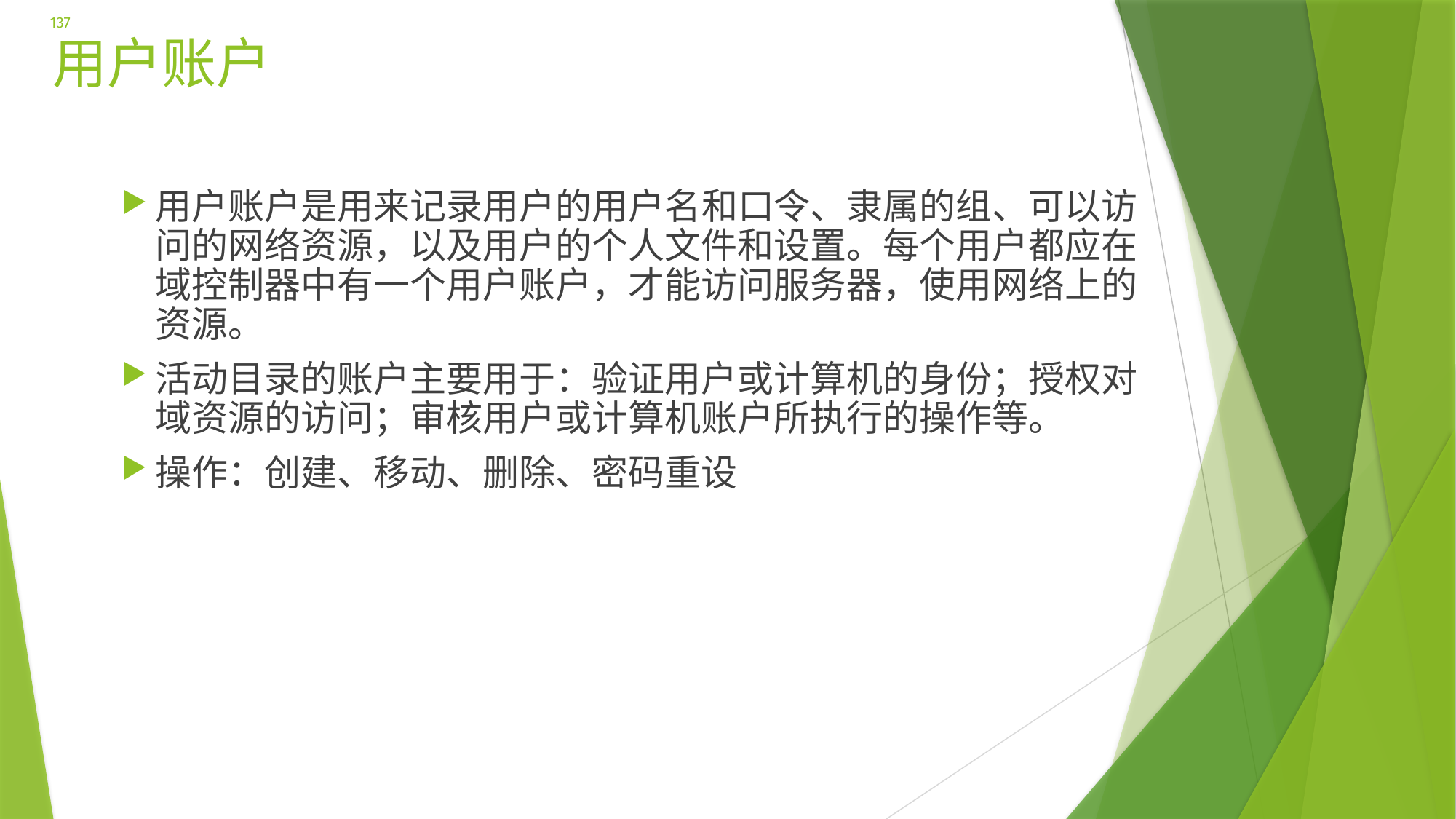

137
# 用户账户
用户账户是用来记录用户的用户名和口令、隶属的组、可以访问的网络资源，以及用户的个人文件和设置。每个用户都应在域控制器中有一个用户账户，才能访问服务器，使用网络上的资源。
活动目录的账户主要用于：验证用户或计算机的身份；授权对域资源的访问；审核用户或计算机账户所执行的操作等。
操作：创建、移动、删除、密码重设